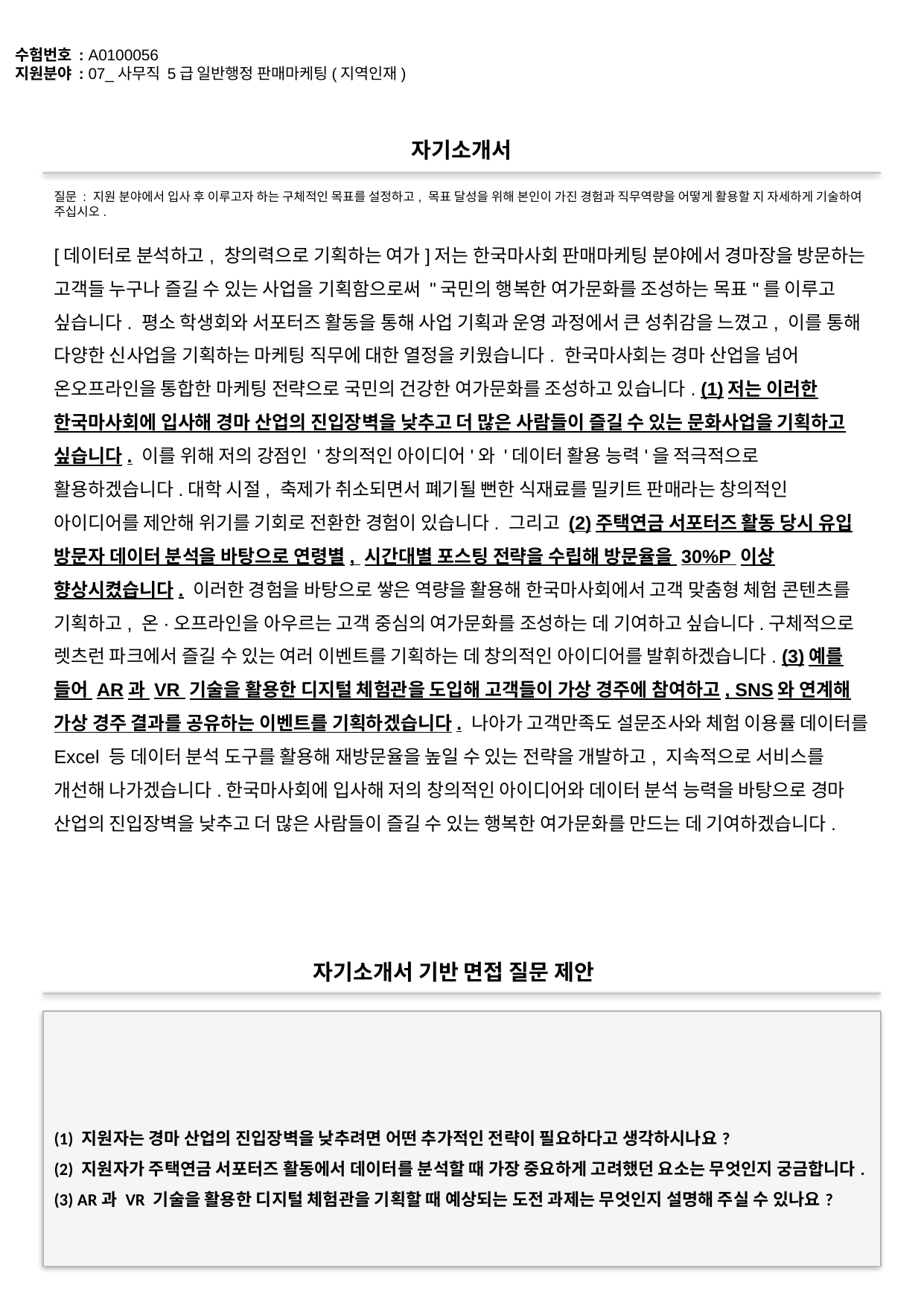

수험번호 : A0100056
지원분야 : 07_사무직 5급 일반행정 판매마케팅(지역인재)
#

자기소개서

질문 : 지원 분야에서 입사 후 이루고자 하는 구체적인 목표를 설정하고, 목표 달성을 위해 본인이 가진 경험과 직무역량을 어떻게 활용할 지 자세하게 기술하여 주십시오.

[데이터로 분석하고, 창의력으로 기획하는 여가]저는 한국마사회 판매마케팅 분야에서 경마장을 방문하는 고객들 누구나 즐길 수 있는 사업을 기획함으로써 "국민의 행복한 여가문화를 조성하는 목표"를 이루고 싶습니다. 평소 학생회와 서포터즈 활동을 통해 사업 기획과 운영 과정에서 큰 성취감을 느꼈고, 이를 통해 다양한 신사업을 기획하는 마케팅 직무에 대한 열정을 키웠습니다. 한국마사회는 경마 산업을 넘어 온오프라인을 통합한 마케팅 전략으로 국민의 건강한 여가문화를 조성하고 있습니다. (1)저는 이러한 한국마사회에 입사해 경마 산업의 진입장벽을 낮추고 더 많은 사람들이 즐길 수 있는 문화사업을 기획하고 싶습니다. 이를 위해 저의 강점인 '창의적인 아이디어'와 '데이터 활용 능력'을 적극적으로 활용하겠습니다.대학 시절, 축제가 취소되면서 폐기될 뻔한 식재료를 밀키트 판매라는 창의적인 아이디어를 제안해 위기를 기회로 전환한 경험이 있습니다. 그리고 (2)주택연금 서포터즈 활동 당시 유입 방문자 데이터 분석을 바탕으로 연령별, 시간대별 포스팅 전략을 수립해 방문율을 30%P 이상 향상시켰습니다. 이러한 경험을 바탕으로 쌓은 역량을 활용해 한국마사회에서 고객 맞춤형 체험 콘텐츠를 기획하고, 온·오프라인을 아우르는 고객 중심의 여가문화를 조성하는 데 기여하고 싶습니다.구체적으로 렛츠런 파크에서 즐길 수 있는 여러 이벤트를 기획하는 데 창의적인 아이디어를 발휘하겠습니다. (3)예를 들어 AR과 VR 기술을 활용한 디지털 체험관을 도입해 고객들이 가상 경주에 참여하고, SNS와 연계해 가상 경주 결과를 공유하는 이벤트를 기획하겠습니다. 나아가 고객만족도 설문조사와 체험 이용률 데이터를 Excel 등 데이터 분석 도구를 활용해 재방문율을 높일 수 있는 전략을 개발하고, 지속적으로 서비스를 개선해 나가겠습니다.한국마사회에 입사해 저의 창의적인 아이디어와 데이터 분석 능력을 바탕으로 경마 산업의 진입장벽을 낮추고 더 많은 사람들이 즐길 수 있는 행복한 여가문화를 만드는 데 기여하겠습니다.

자기소개서 기반 면접 질문 제안

(1) 지원자는 경마 산업의 진입장벽을 낮추려면 어떤 추가적인 전략이 필요하다고 생각하시나요?
(2) 지원자가 주택연금 서포터즈 활동에서 데이터를 분석할 때 가장 중요하게 고려했던 요소는 무엇인지 궁금합니다.
(3) AR과 VR 기술을 활용한 디지털 체험관을 기획할 때 예상되는 도전 과제는 무엇인지 설명해 주실 수 있나요?